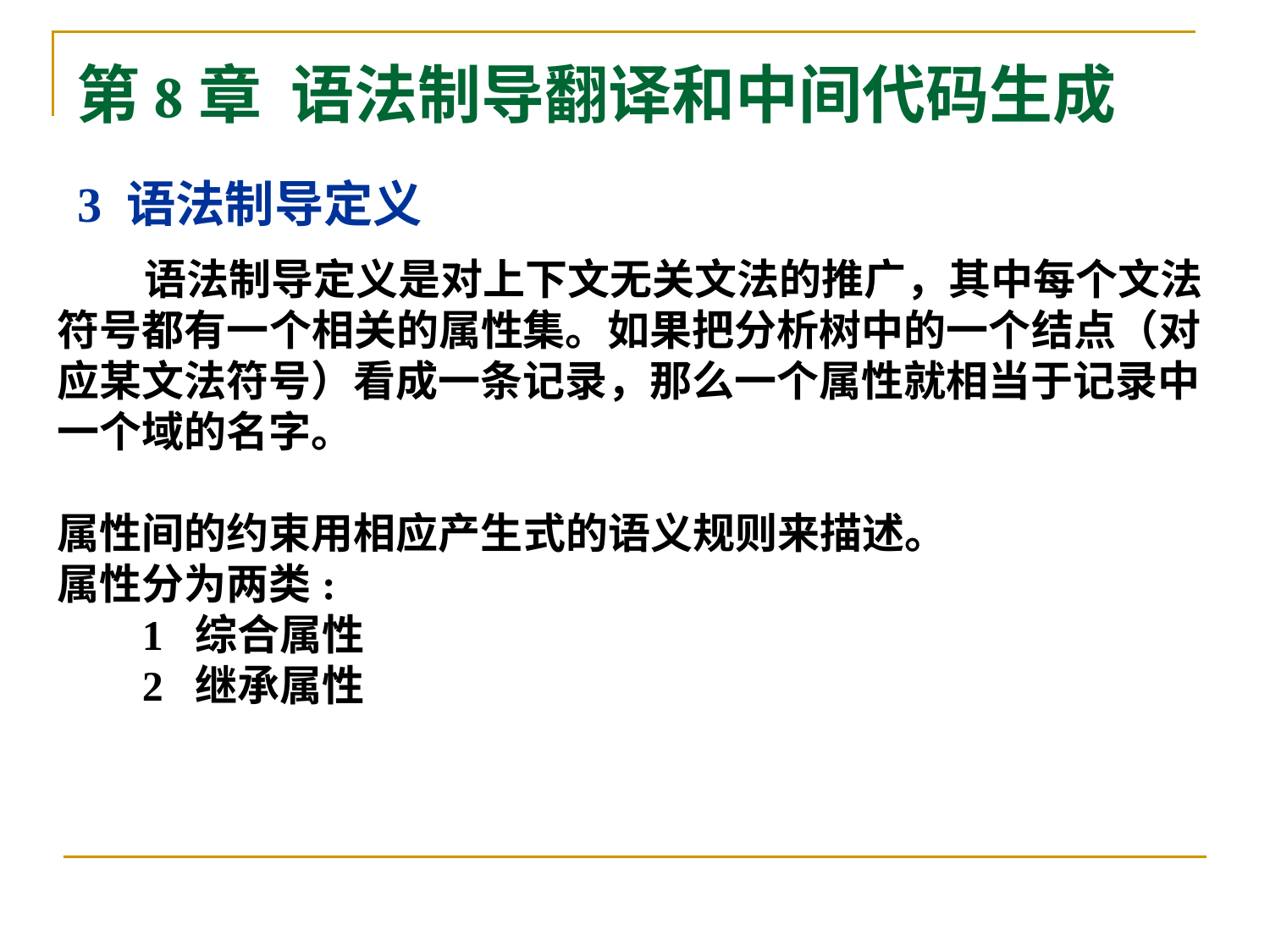

# 第8章  语法制导翻译和中间代码生成
3 语法制导定义
        语法制导定义是对上下文无关文法的推广，其中每个文法符号都有一个相关的属性集。如果把分析树中的一个结点（对应某文法符号）看成一条记录，那么一个属性就相当于记录中一个域的名字。

属性间的约束用相应产生式的语义规则来描述。
属性分为两类:
        1  综合属性
        2  继承属性
9